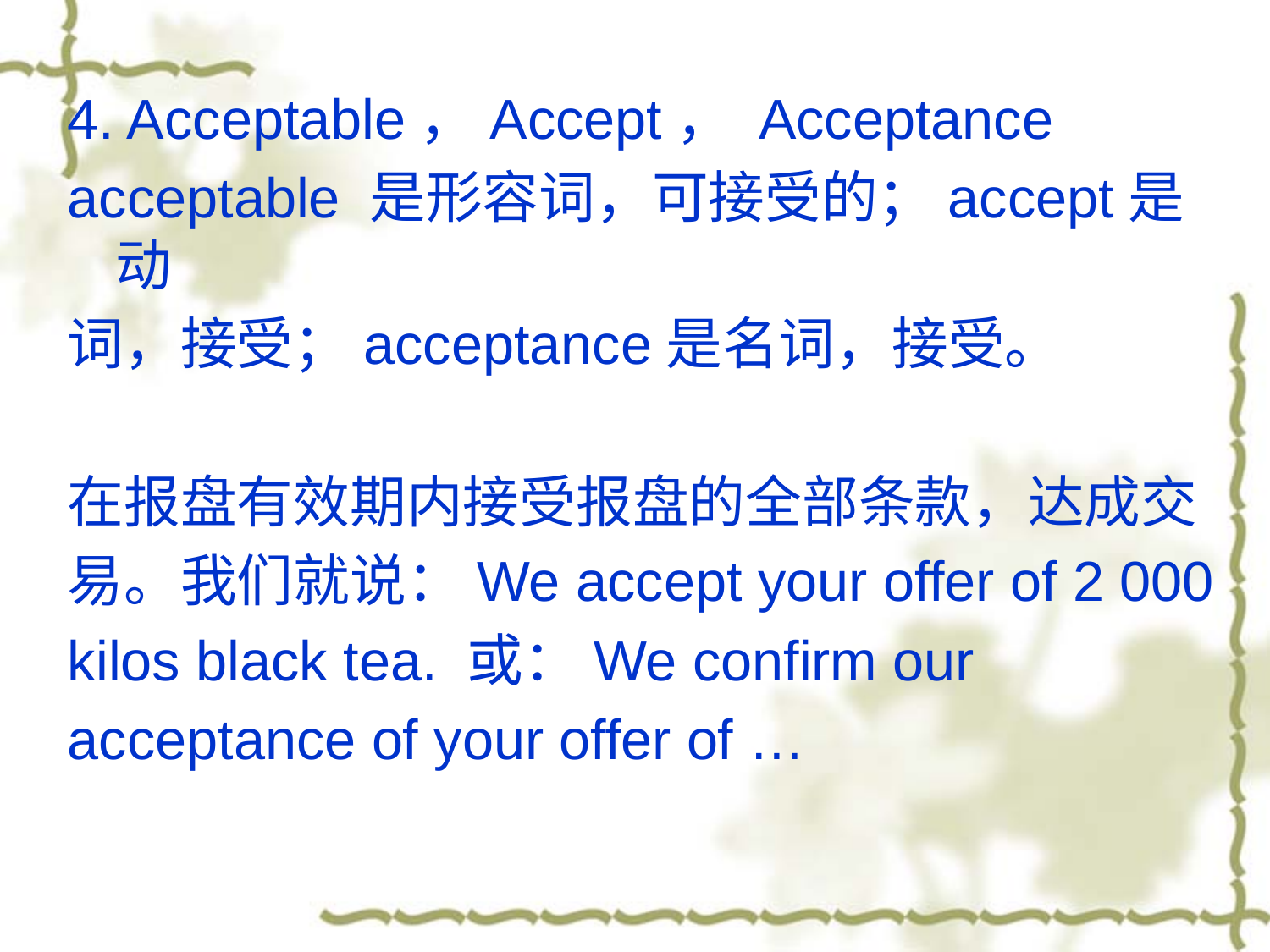

4. Acceptable，Accept， Acceptance
acceptable 是形容词，可接受的；accept是动
词，接受；acceptance是名词，接受。

在报盘有效期内接受报盘的全部条款，达成交
易。我们就说：We accept your offer of 2 000
kilos black tea. 或：We confirm our
acceptance of your offer of …